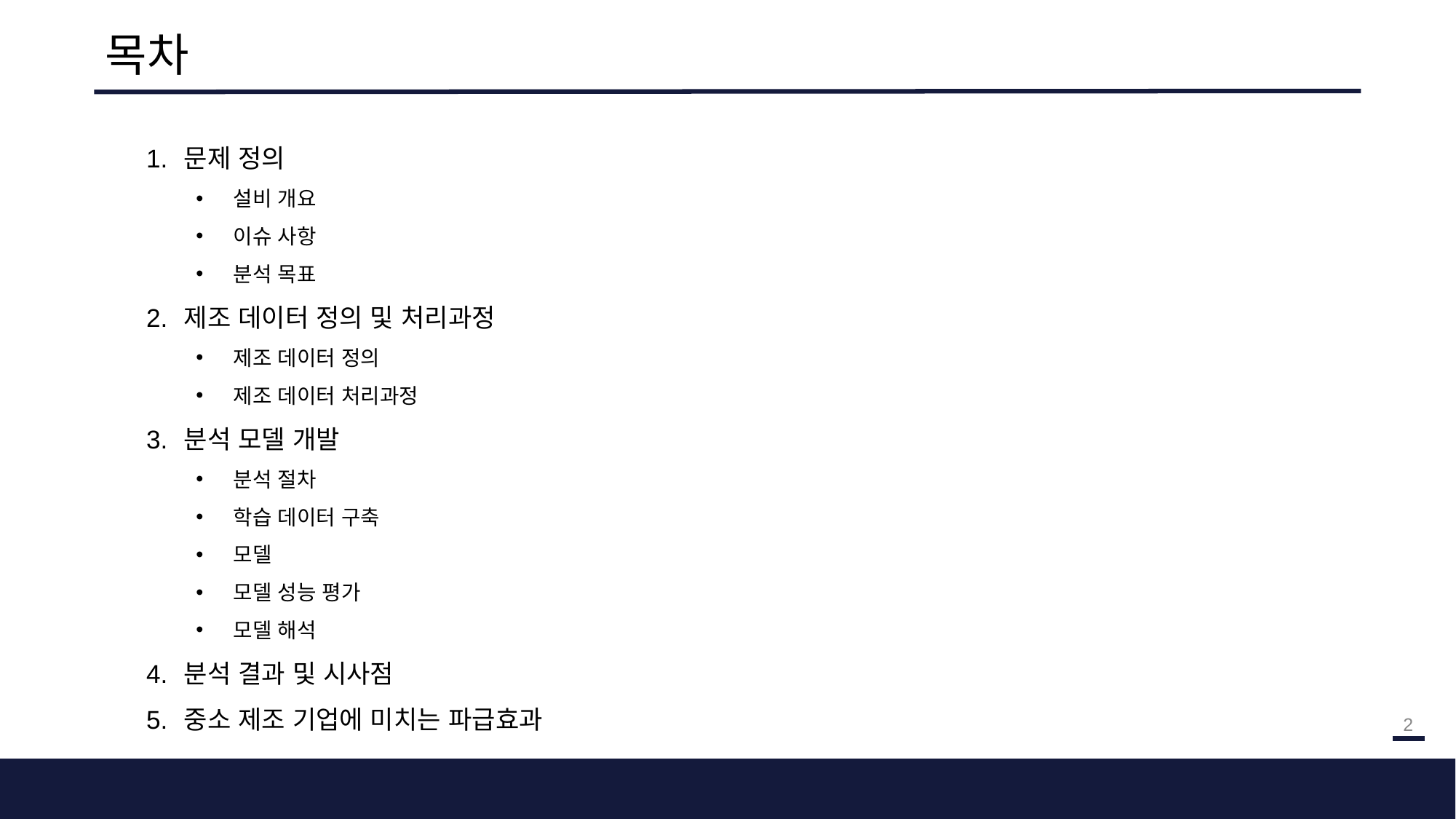

# 목차
문제 정의
설비 개요
이슈 사항
분석 목표
제조 데이터 정의 및 처리과정
제조 데이터 정의
제조 데이터 처리과정
분석 모델 개발
분석 절차
학습 데이터 구축
모델
모델 성능 평가
모델 해석
분석 결과 및 시사점
중소 제조 기업에 미치는 파급효과
2